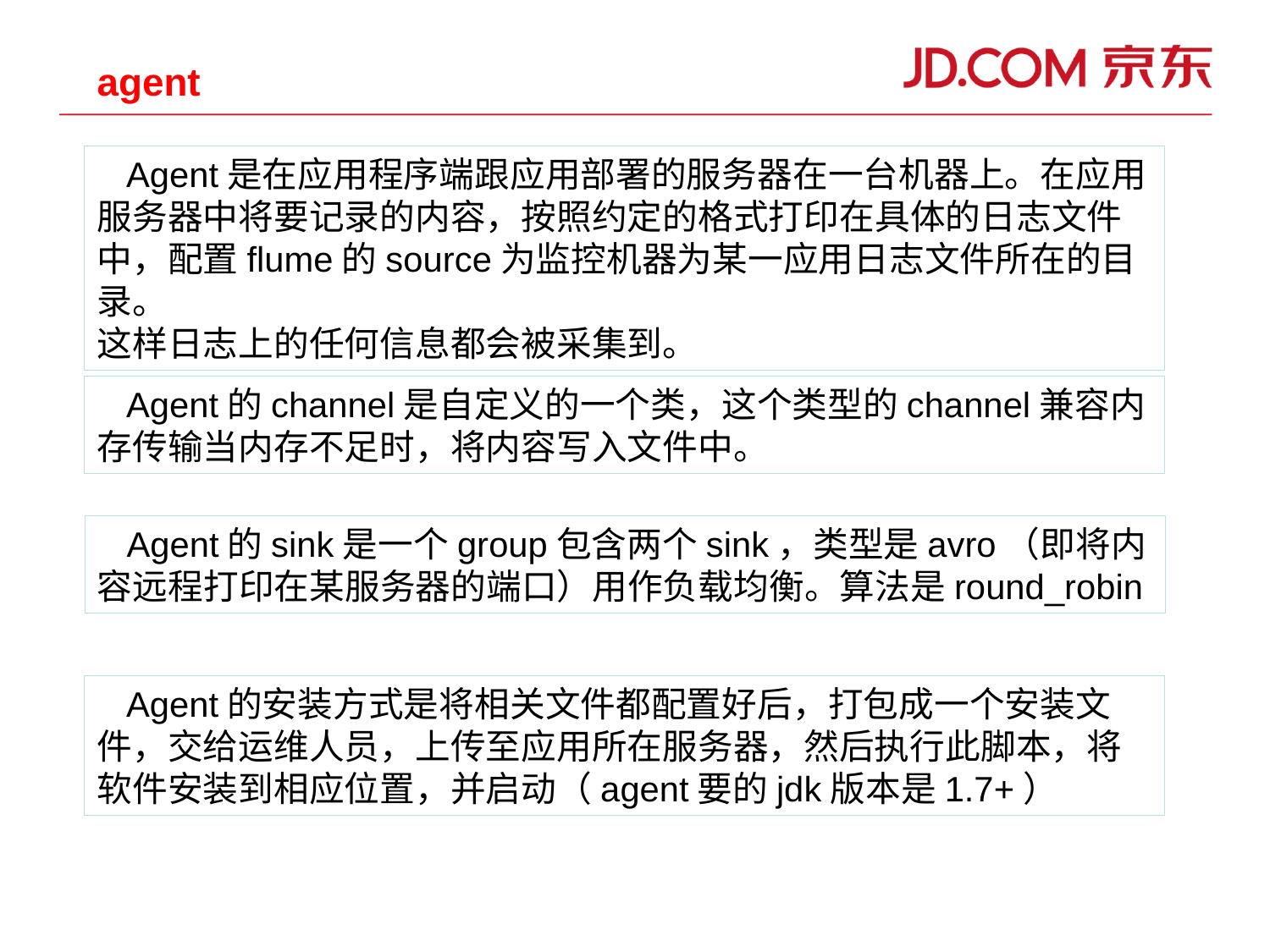

agent
   Agent是在应用程序端跟应用部署的服务器在一台机器上。在应用服务器中将要记录的内容，按照约定的格式打印在具体的日志文件中，配置flume的source为监控机器为某一应用日志文件所在的目录。
这样日志上的任何信息都会被采集到。
   Agent的channel是自定义的一个类，这个类型的channel兼容内存传输当内存不足时，将内容写入文件中。
   Agent的sink是一个group包含两个sink，类型是avro（即将内容远程打印在某服务器的端口）用作负载均衡。算法是round_robin
   Agent的安装方式是将相关文件都配置好后，打包成一个安装文件，交给运维人员，上传至应用所在服务器，然后执行此脚本，将软件安装到相应位置，并启动（agent要的jdk版本是1.7+）